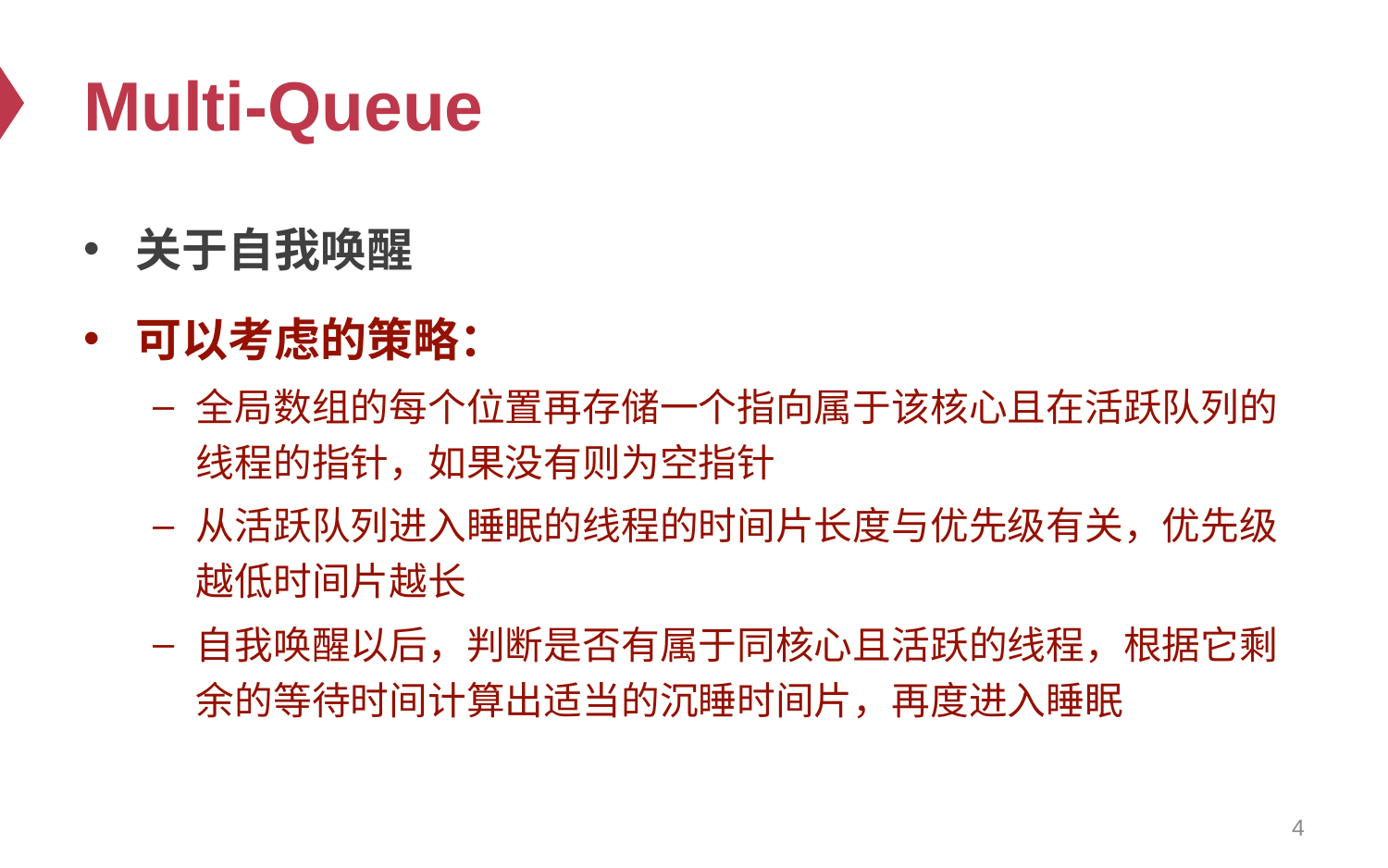

# Multi-Queue
关于自我唤醒
可以考虑的策略：
全局数组的每个位置再存储一个指向属于该核心且在活跃队列的线程的指针，如果没有则为空指针
从活跃队列进入睡眠的线程的时间片长度与优先级有关，优先级越低时间片越长
自我唤醒以后，判断是否有属于同核心且活跃的线程，根据它剩余的等待时间计算出适当的沉睡时间片，再度进入睡眠

4